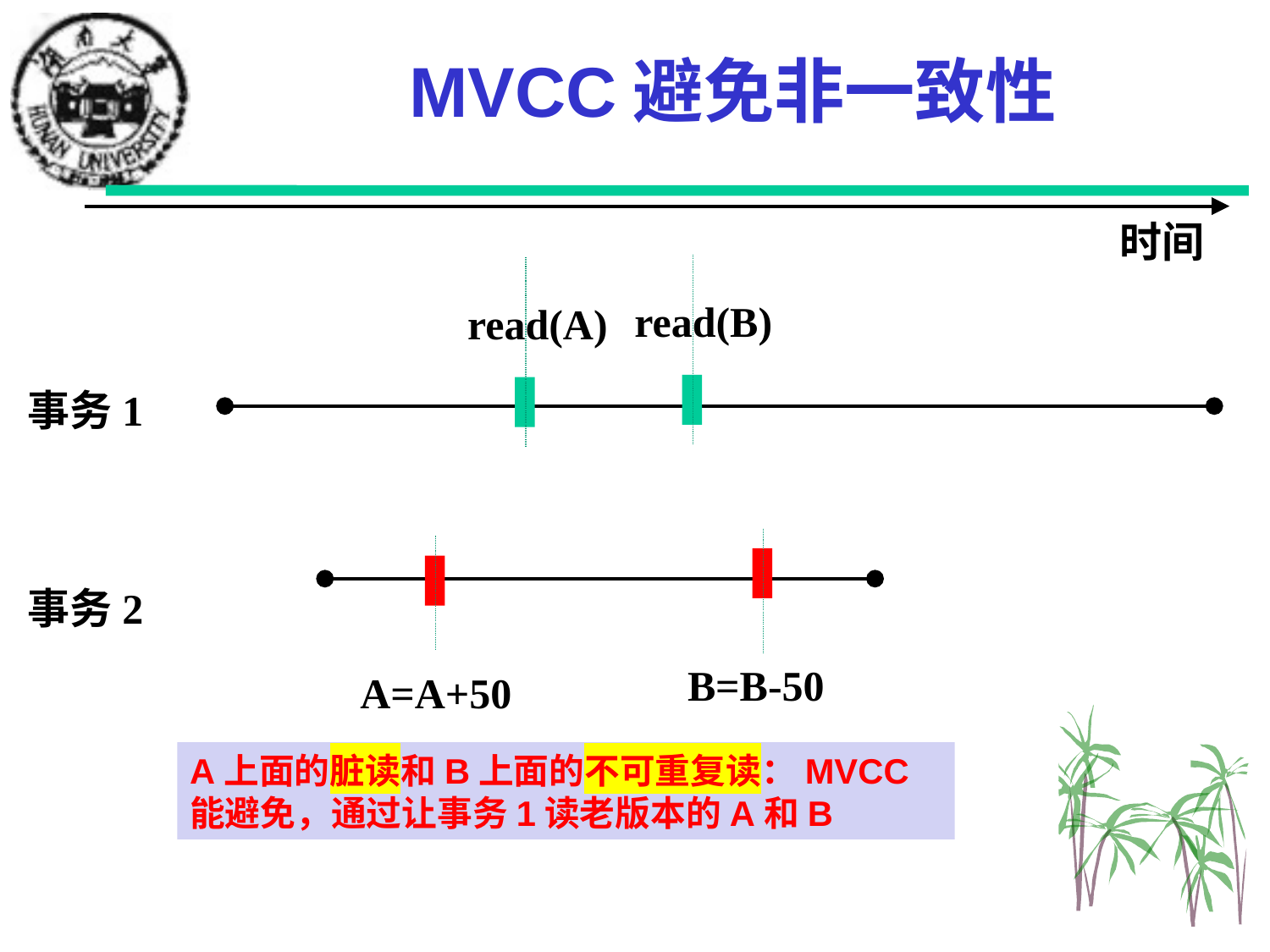

MVCC避免非一致性
时间
read(B)
read(A)

事务1

B=B-50

A=A+50
事务2

A上面的脏读和B上面的不可重复读：MVCC能避免，通过让事务1读老版本的A和B